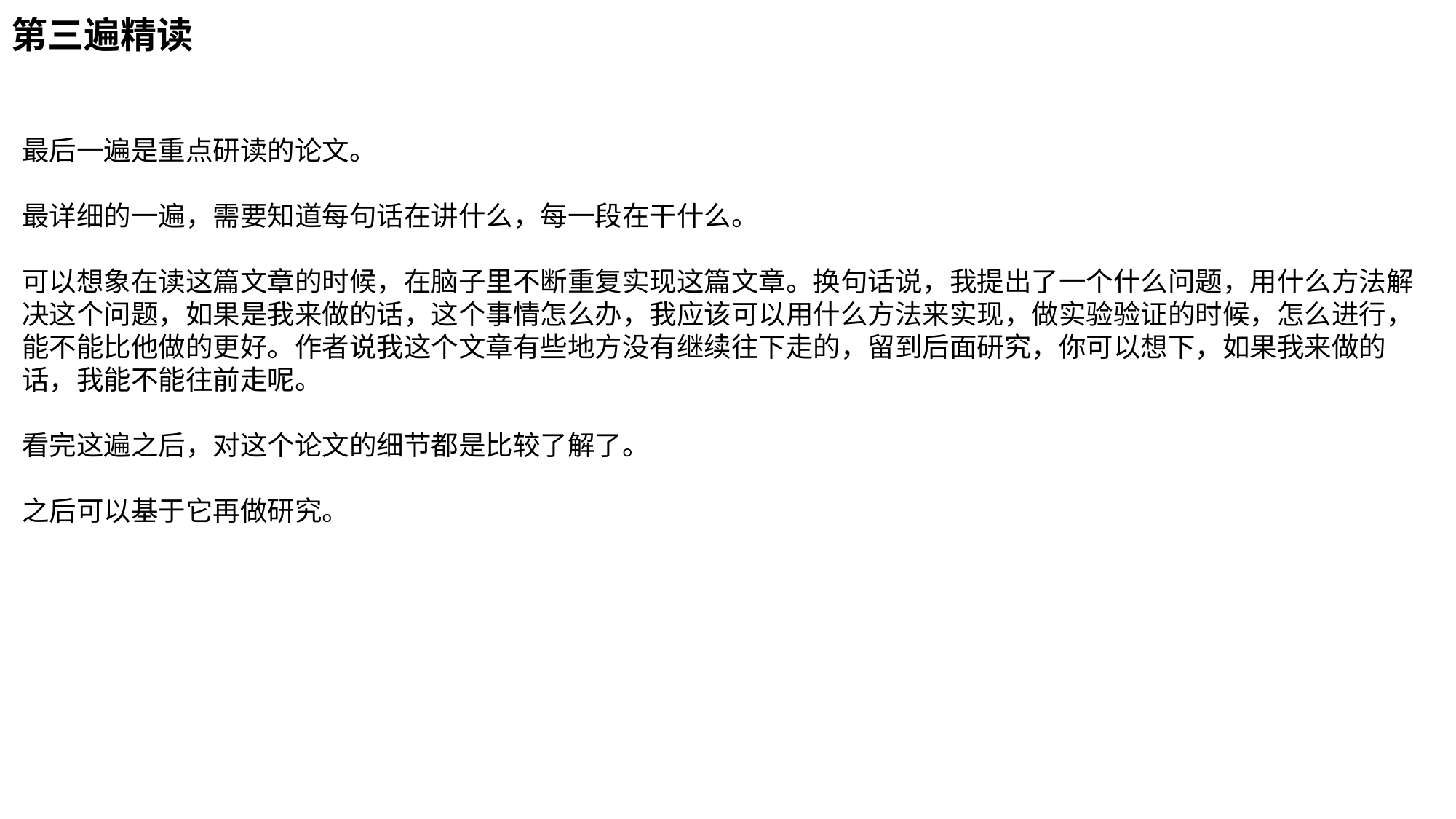

# 第三遍精读
最后一遍是重点研读的论文。

最详细的一遍，需要知道每句话在讲什么，每一段在干什么。

可以想象在读这篇文章的时候，在脑子里不断重复实现这篇文章。换句话说，我提出了一个什么问题，用什么方法解决这个问题，如果是我来做的话，这个事情怎么办，我应该可以用什么方法来实现，做实验验证的时候，怎么进行，能不能比他做的更好。作者说我这个文章有些地方没有继续往下走的，留到后面研究，你可以想下，如果我来做的话，我能不能往前走呢。

看完这遍之后，对这个论文的细节都是比较了解了。

之后可以基于它再做研究。